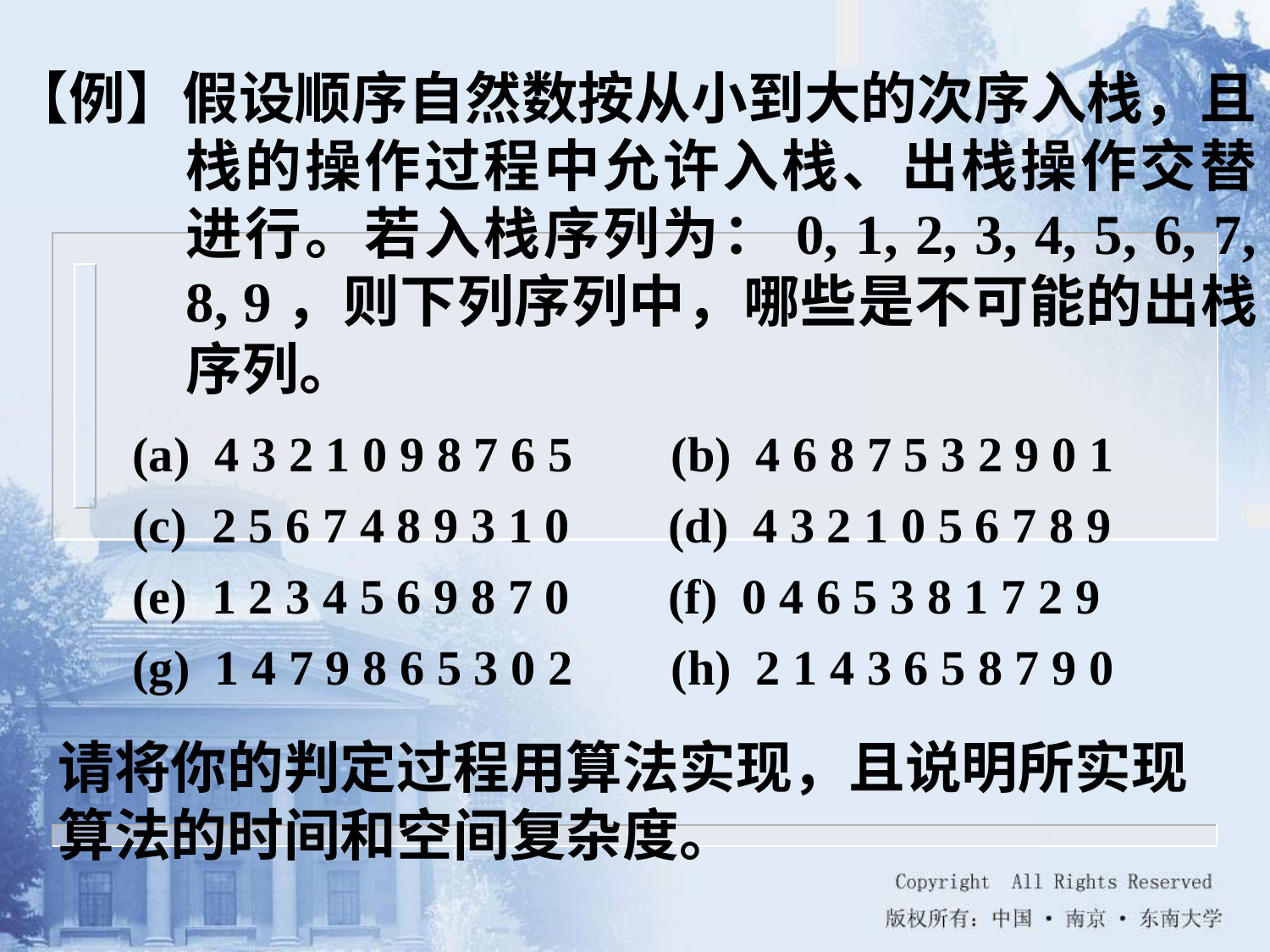

【例】假设顺序自然数按从小到大的次序入栈，且栈的操作过程中允许入栈、出栈操作交替进行。若入栈序列为：0, 1, 2, 3, 4, 5, 6, 7, 8, 9，则下列序列中，哪些是不可能的出栈序列。
(a)  4 3 2 1 0 9 8 7 6 5        (b)  4 6 8 7 5 3 2 9 0 1
(c)  2 5 6 7 4 8 9 3 1 0        (d)  4 3 2 1 0 5 6 7 8 9
(e)  1 2 3 4 5 6 9 8 7 0        (f)  0 4 6 5 3 8 1 7 2 9
(g)  1 4 7 9 8 6 5 3 0 2        (h)  2 1 4 3 6 5 8 7 9 0
请将你的判定过程用算法实现，且说明所实现算法的时间和空间复杂度。